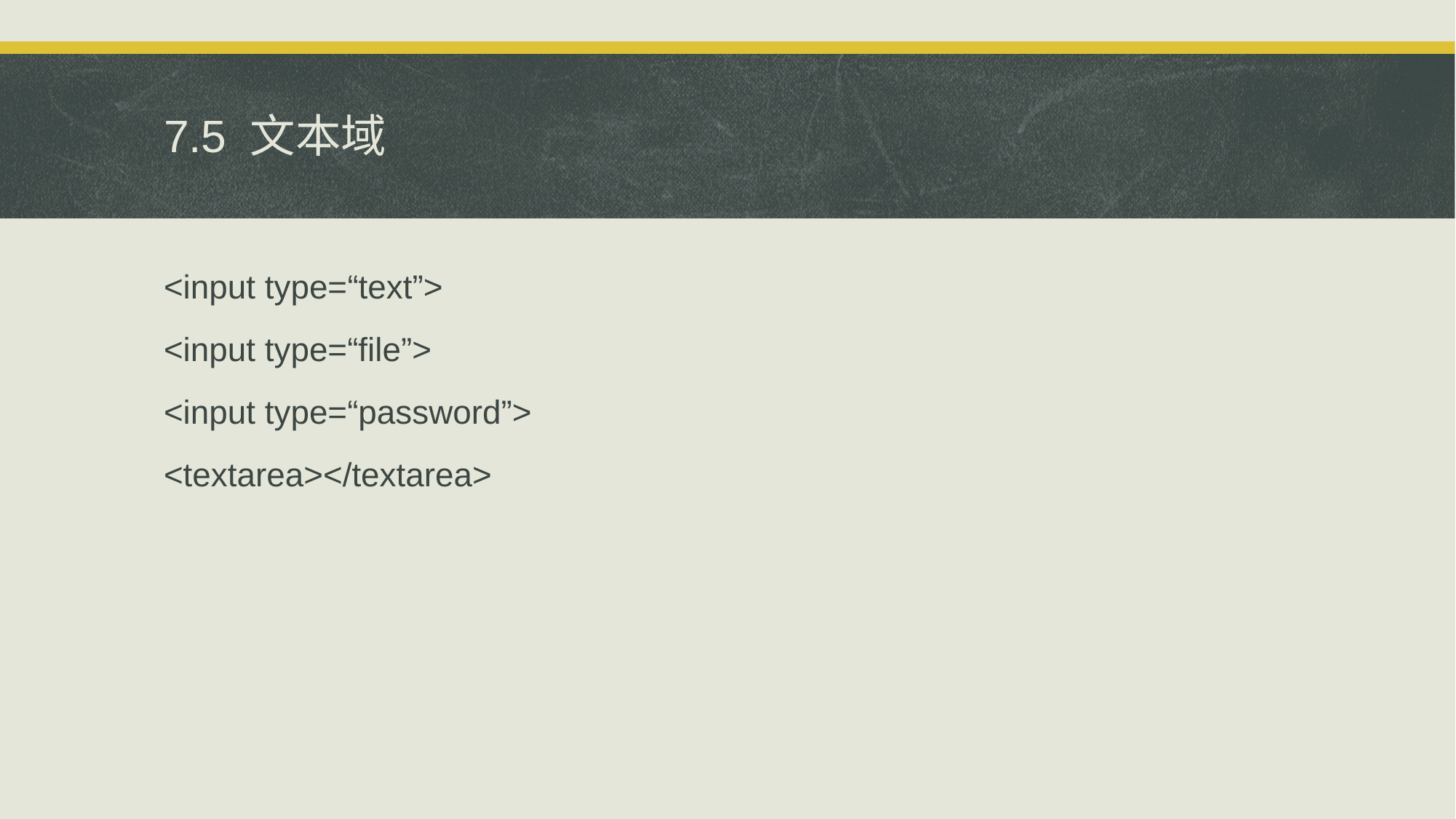

# 7.5 文本域
<input type=“text”>
<input type=“file”>
<input type=“password”>
<textarea></textarea>